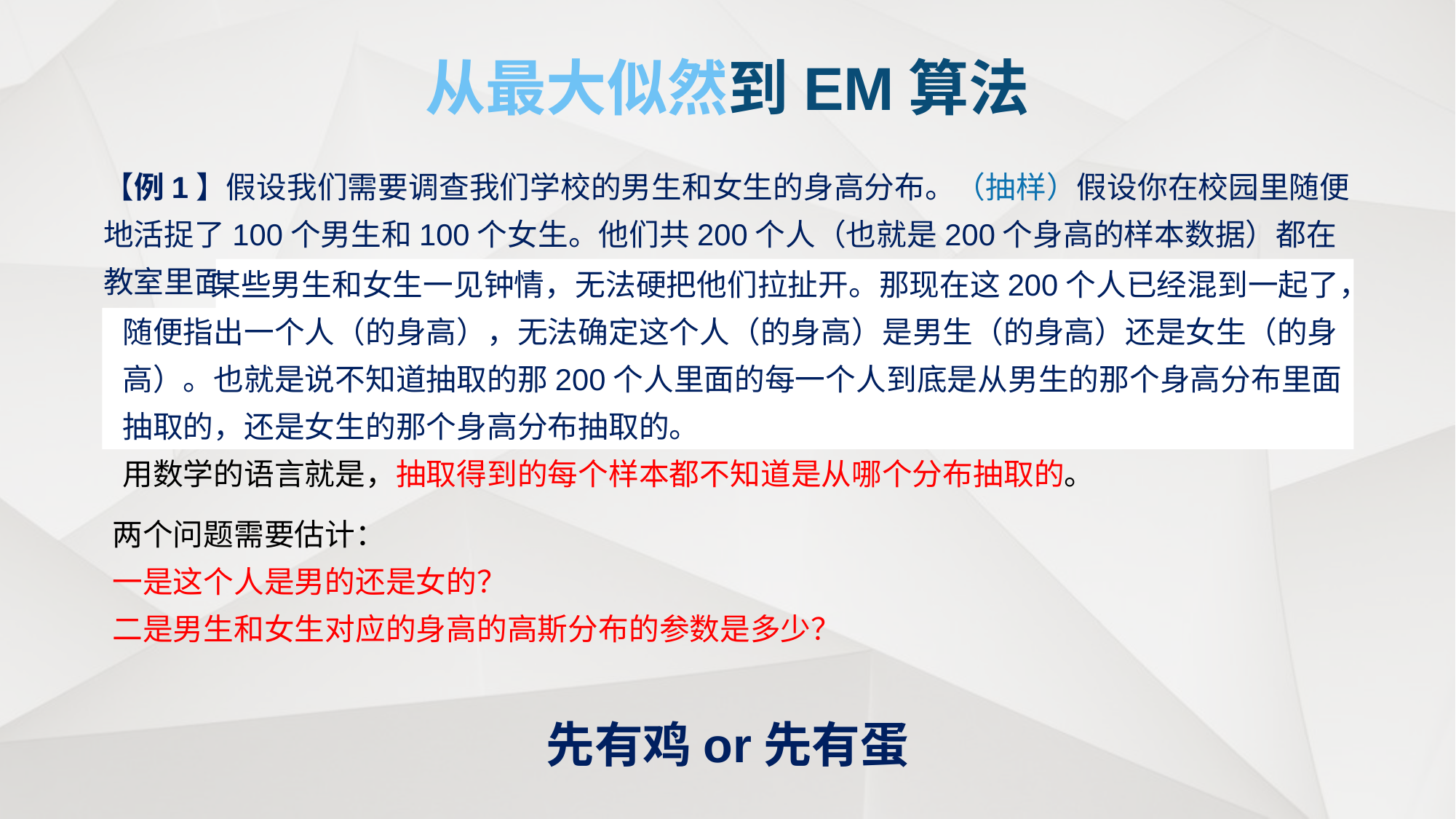

从最大似然到EM算法
【例1】假设我们需要调查我们学校的男生和女生的身高分布。（抽样）假设你在校园里随便地活捉了100个男生和100个女生。他们共200个人（也就是200个身高的样本数据）都在教室里面了。那下一步怎么办啊？你开始喊：“男的左边，女的右边！”。然后你就先统计抽样得到的100个男生的身高。
假设他们的身高是服从高斯分布的。但是这个分布的均值μ和方差σ2我们不知道，这两个参数就是我们要估计的。记作θ=[μ,σ2]T
            某些男生和女生一见钟情，无法硬把他们拉扯开。那现在这200个人已经混到一起了，随便指出一个人（的身高），无法确定这个人（的身高）是男生（的身高）还是女生（的身高）。也就是说不知道抽取的那200个人里面的每一个人到底是从男生的那个身高分布里面抽取的，还是女生的那个身高分布抽取的。
用数学的语言就是，抽取得到的每个样本都不知道是从哪个分布抽取的。

两个问题需要估计：
一是这个人是男的还是女的？
二是男生和女生对应的身高的高斯分布的参数是多少？
先有鸡or先有蛋